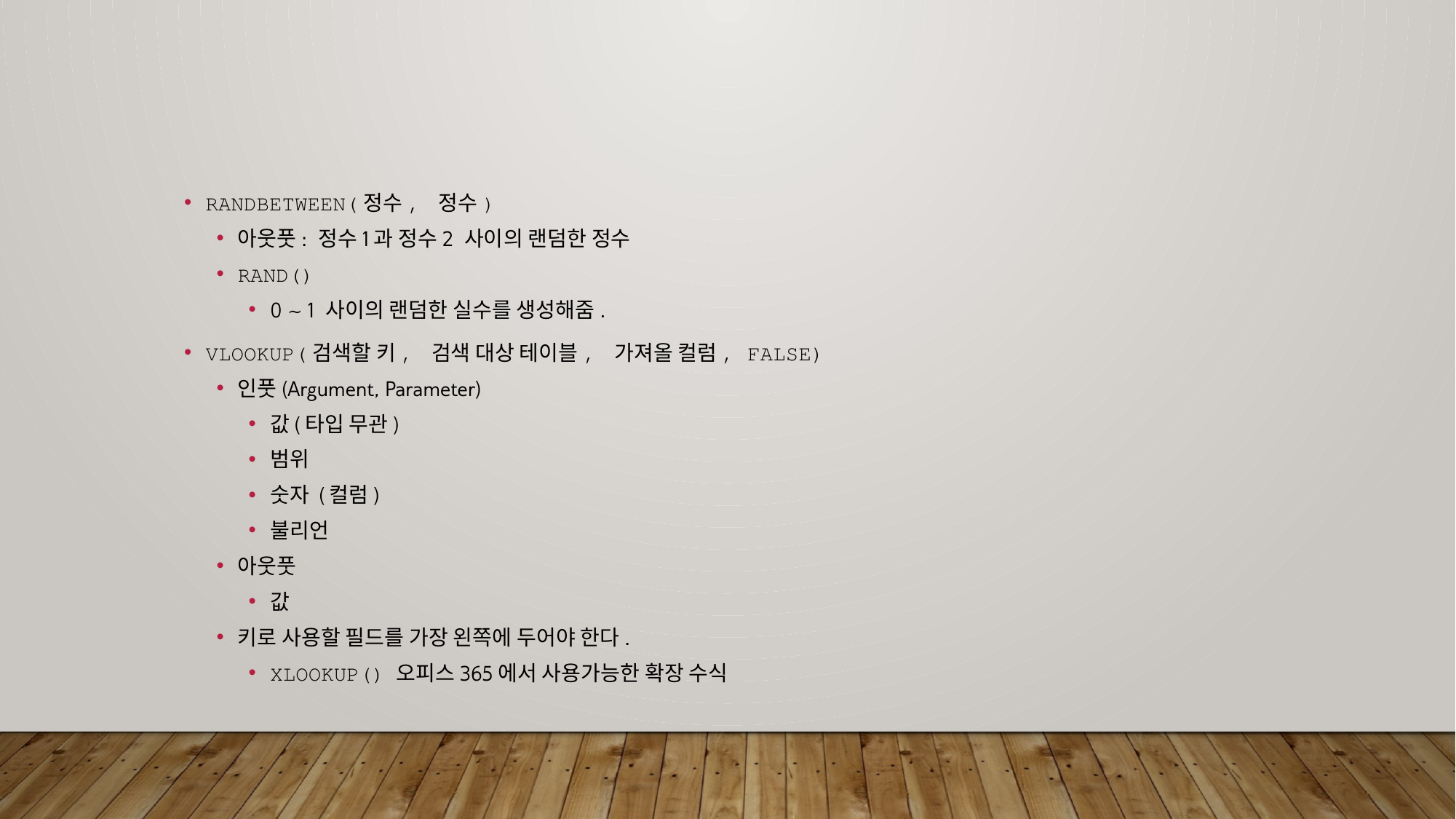

RANDBETWEEN(정수, 정수)
아웃풋: 정수1과 정수2 사이의 랜덤한 정수
RAND()
0 ~ 1 사이의 랜덤한 실수를 생성해줌.
VLOOKUP(검색할 키, 검색 대상 테이블, 가져올 컬럼, FALSE)
인풋(Argument, Parameter)
값(타입 무관)
범위
숫자 (컬럼)
불리언
아웃풋
값
키로 사용할 필드를 가장 왼쪽에 두어야 한다.
XLOOKUP() 오피스365에서 사용가능한 확장 수식